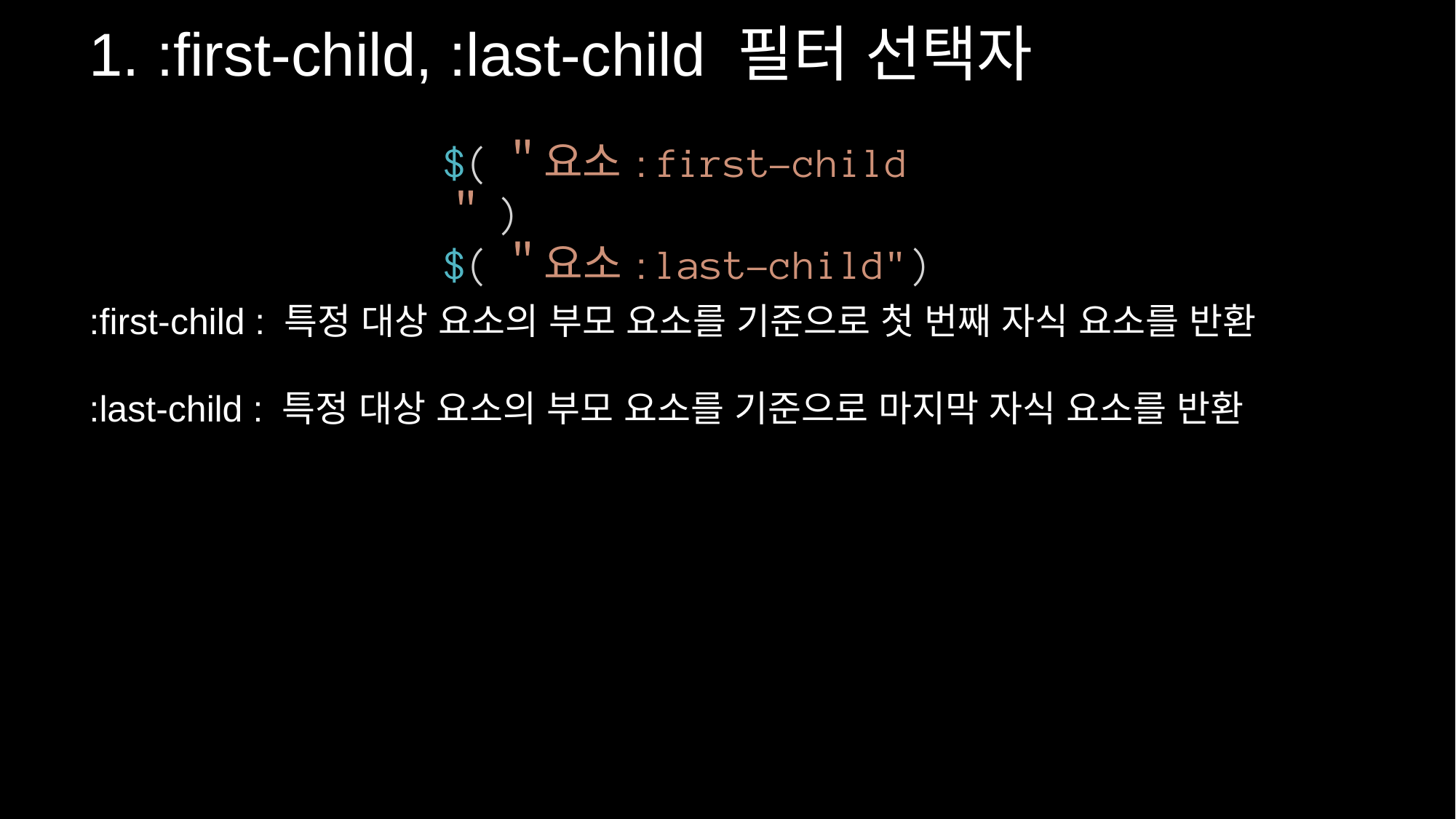

1. :first-child, :last-child 필터 선택자
$(＂요소:first-child＂)
$(＂요소:last-child")
:first-child : 특정 대상 요소의 부모 요소를 기준으로 첫 번째 자식 요소를 반환

:last-child : 특정 대상 요소의 부모 요소를 기준으로 마지막 자식 요소를 반환